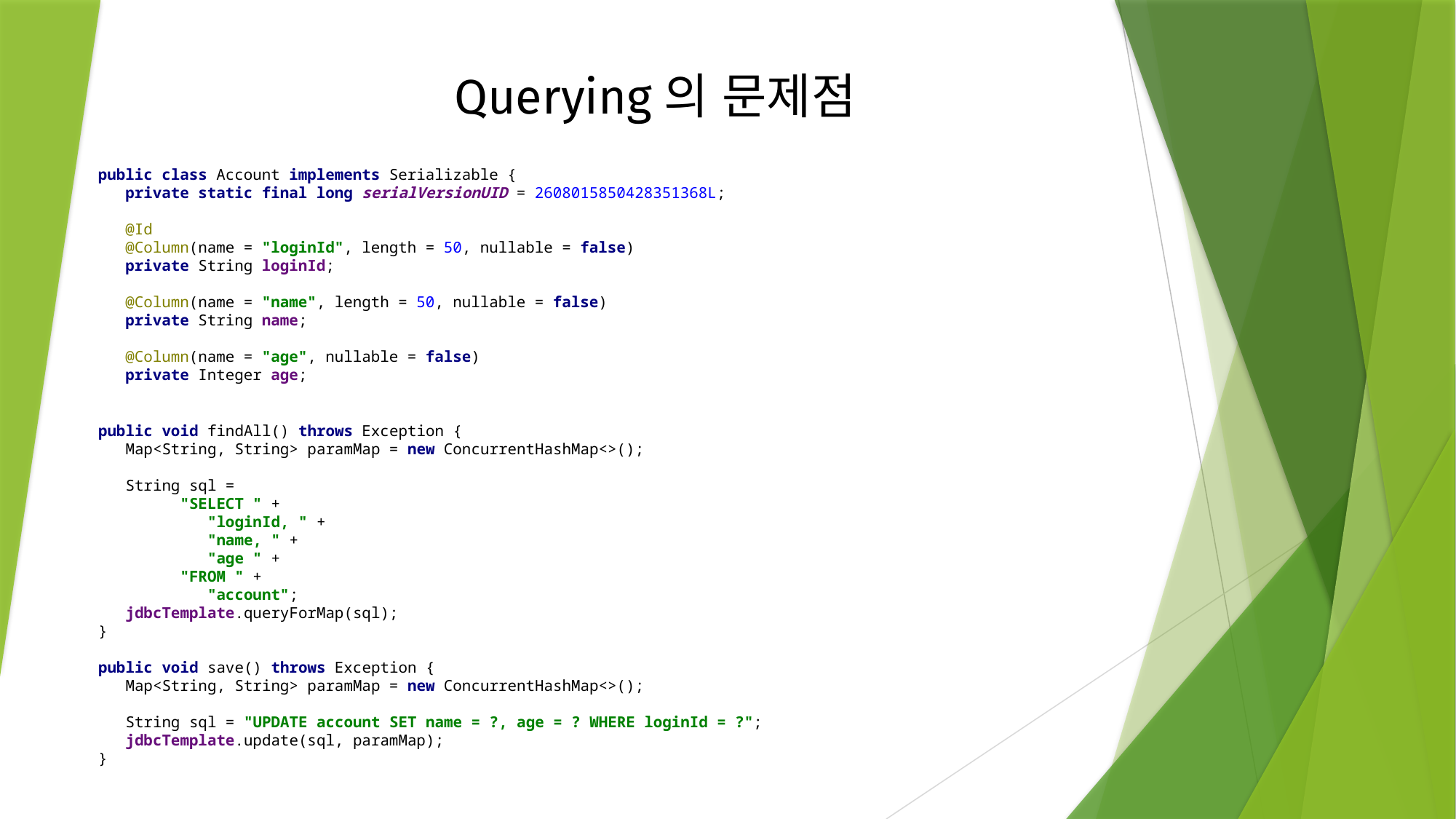

Querying의 문제점
public class Account implements Serializable {
   private static final long serialVersionUID = 2608015850428351368L;
   @Id
   @Column(name = "loginId", length = 50, nullable = false)
   private String loginId;
   @Column(name = "name", length = 50, nullable = false)
   private String name;
   @Column(name = "age", nullable = false)
   private Integer age;
public void findAll() throws Exception {
   Map<String, String> paramMap = new ConcurrentHashMap<>();
   String sql =
         "SELECT " +
            "loginId, " +
            "name, " +
            "age " +
         "FROM " +
            "account";
   jdbcTemplate.queryForMap(sql);
}
public void save() throws Exception {
   Map<String, String> paramMap = new ConcurrentHashMap<>();
   String sql = "UPDATE account SET name = ?, age = ? WHERE loginId = ?";
   jdbcTemplate.update(sql, paramMap);
}